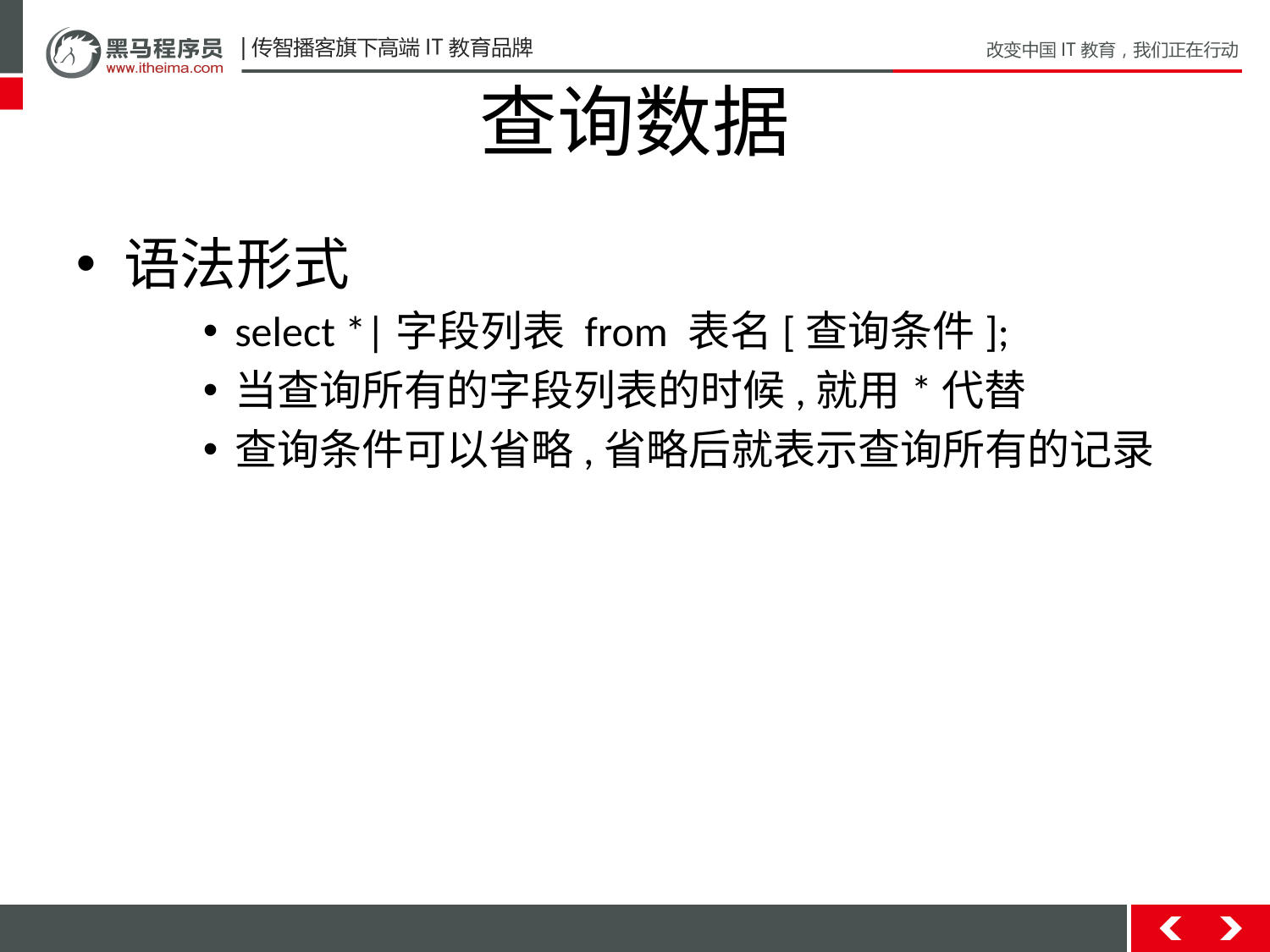

# 查询数据
语法形式
select *|字段列表 from 表名[查询条件];
当查询所有的字段列表的时候,就用*代替
查询条件可以省略,省略后就表示查询所有的记录